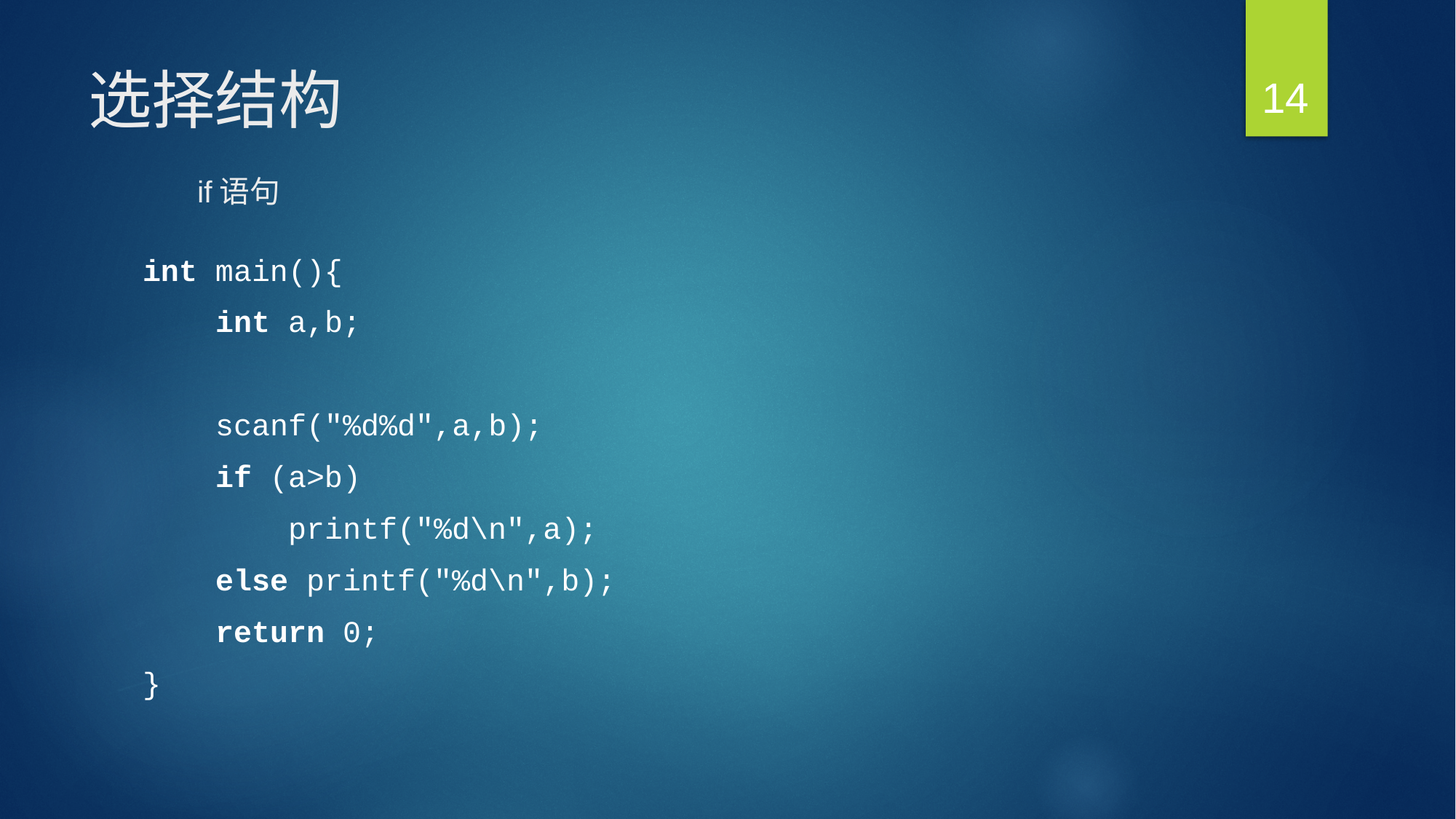

14
# 选择结构 if语句
int main(){
    int a,b;

    scanf("%d%d",a,b);
    if (a>b)
        printf("%d\n",a);
    else printf("%d\n",b);
    return 0;
}